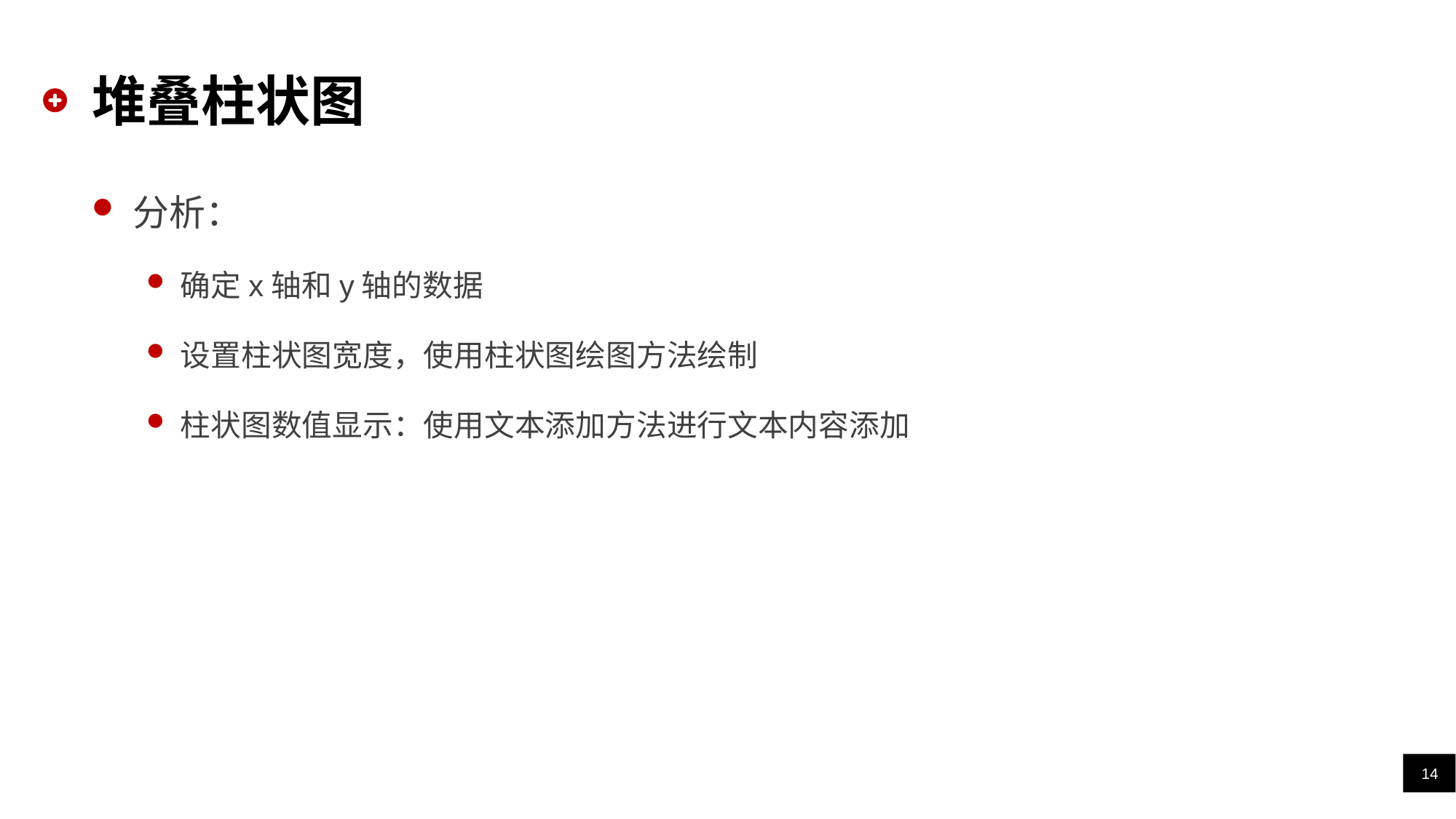

# 堆叠柱状图
分析：
确定x轴和y轴的数据
设置柱状图宽度，使用柱状图绘图方法绘制
柱状图数值显示：使用文本添加方法进行文本内容添加